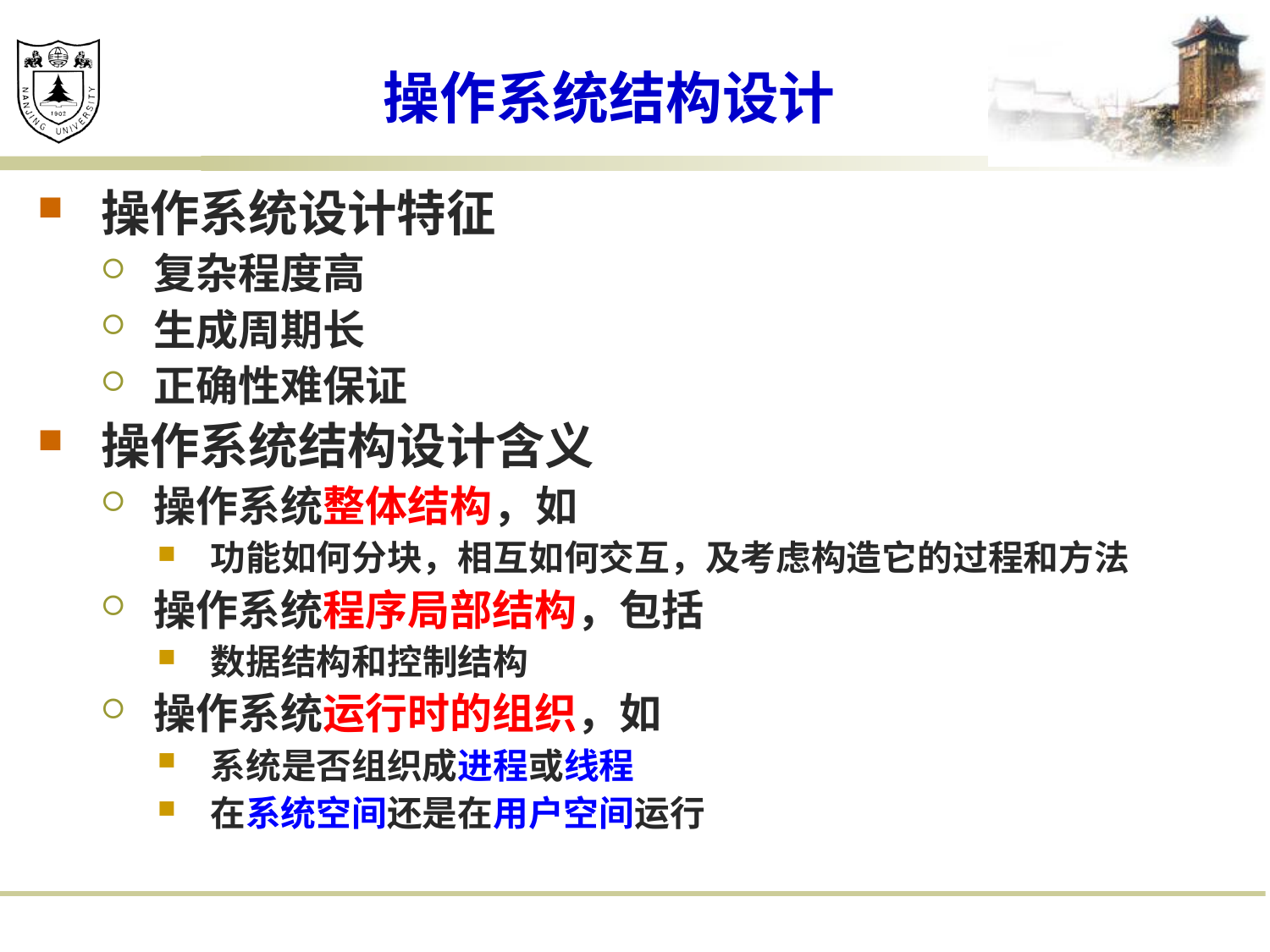

# 操作系统结构设计
操作系统设计特征
复杂程度高
生成周期长
正确性难保证
操作系统结构设计含义
操作系统整体结构，如
功能如何分块，相互如何交互，及考虑构造它的过程和方法
操作系统程序局部结构，包括
数据结构和控制结构
操作系统运行时的组织，如
系统是否组织成进程或线程
在系统空间还是在用户空间运行

134